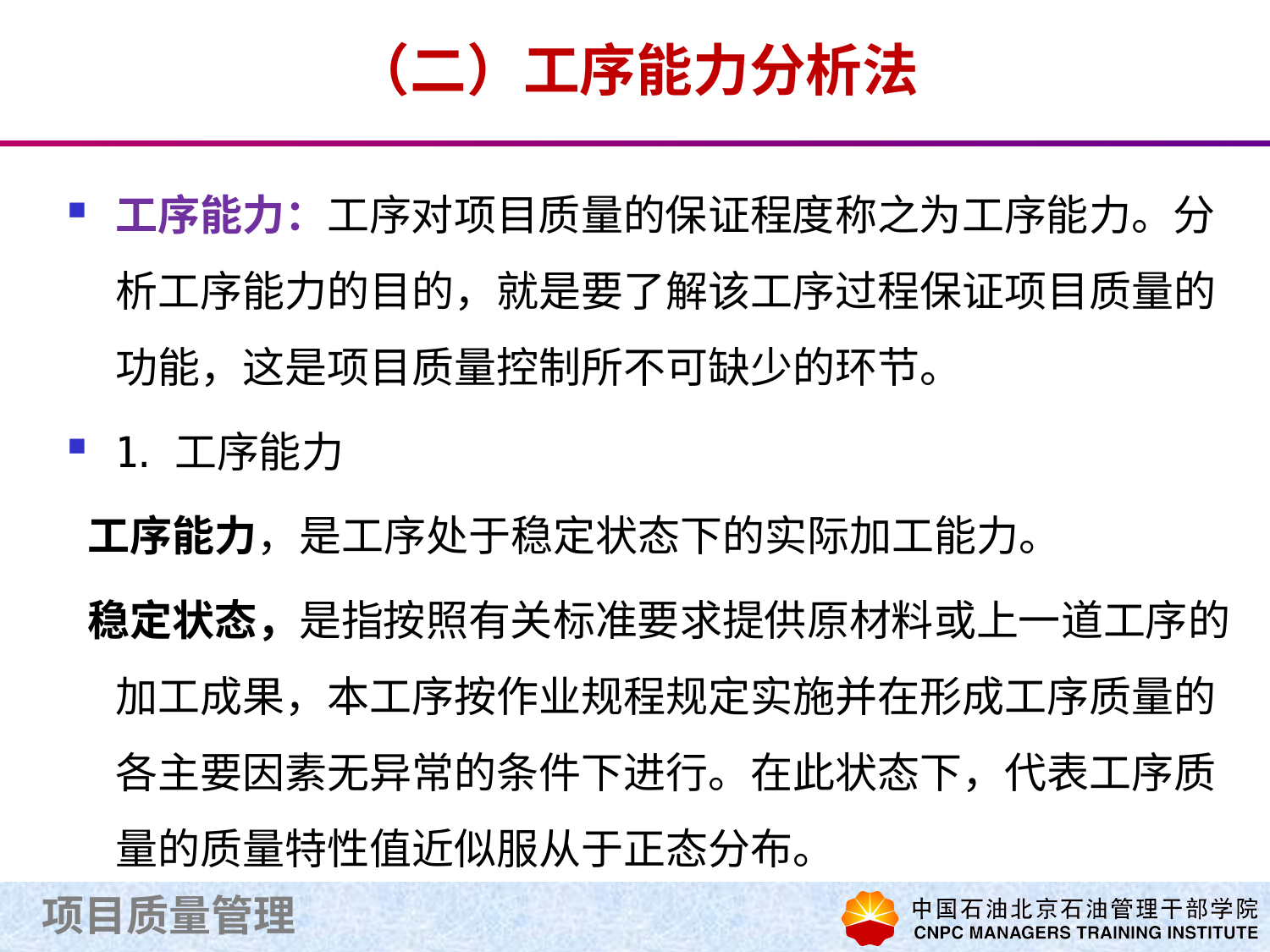

# （二）工序能力分析法
工序能力：工序对项目质量的保证程度称之为工序能力。分析工序能力的目的，就是要了解该工序过程保证项目质量的功能，这是项目质量控制所不可缺少的环节。
1. 工序能力
 工序能力，是工序处于稳定状态下的实际加工能力。
 稳定状态，是指按照有关标准要求提供原材料或上一道工序的加工成果，本工序按作业规程规定实施并在形成工序质量的各主要因素无异常的条件下进行。在此状态下，代表工序质量的质量特性值近似服从于正态分布。